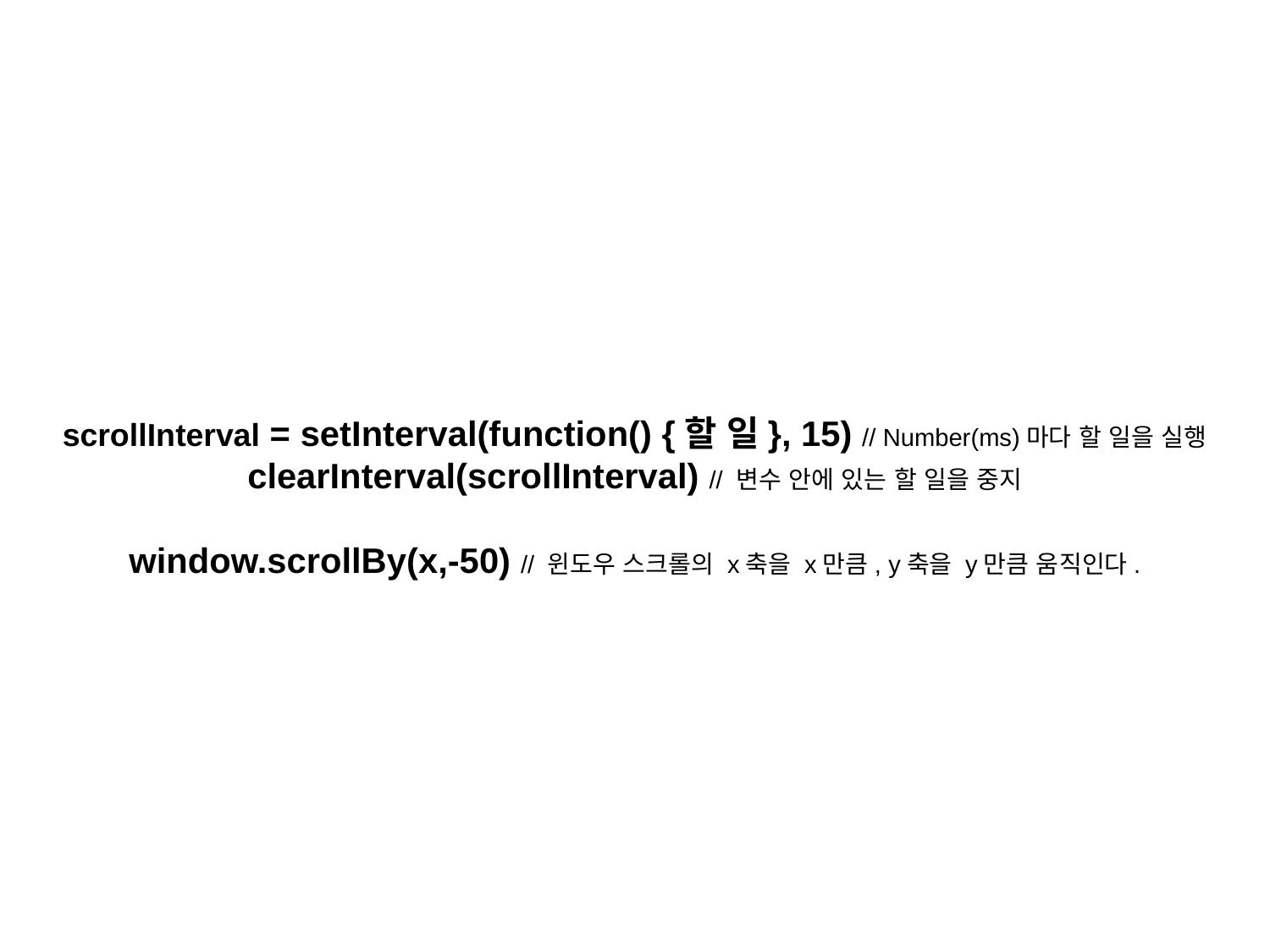

scrollInterval = setInterval(function() {할 일}, 15) // Number(ms)마다 할 일을 실행
clearInterval(scrollInterval) // 변수 안에 있는 할 일을 중지

window.scrollBy(x,-50) // 윈도우 스크롤의 x축을 x만큼, y축을 y만큼 움직인다.